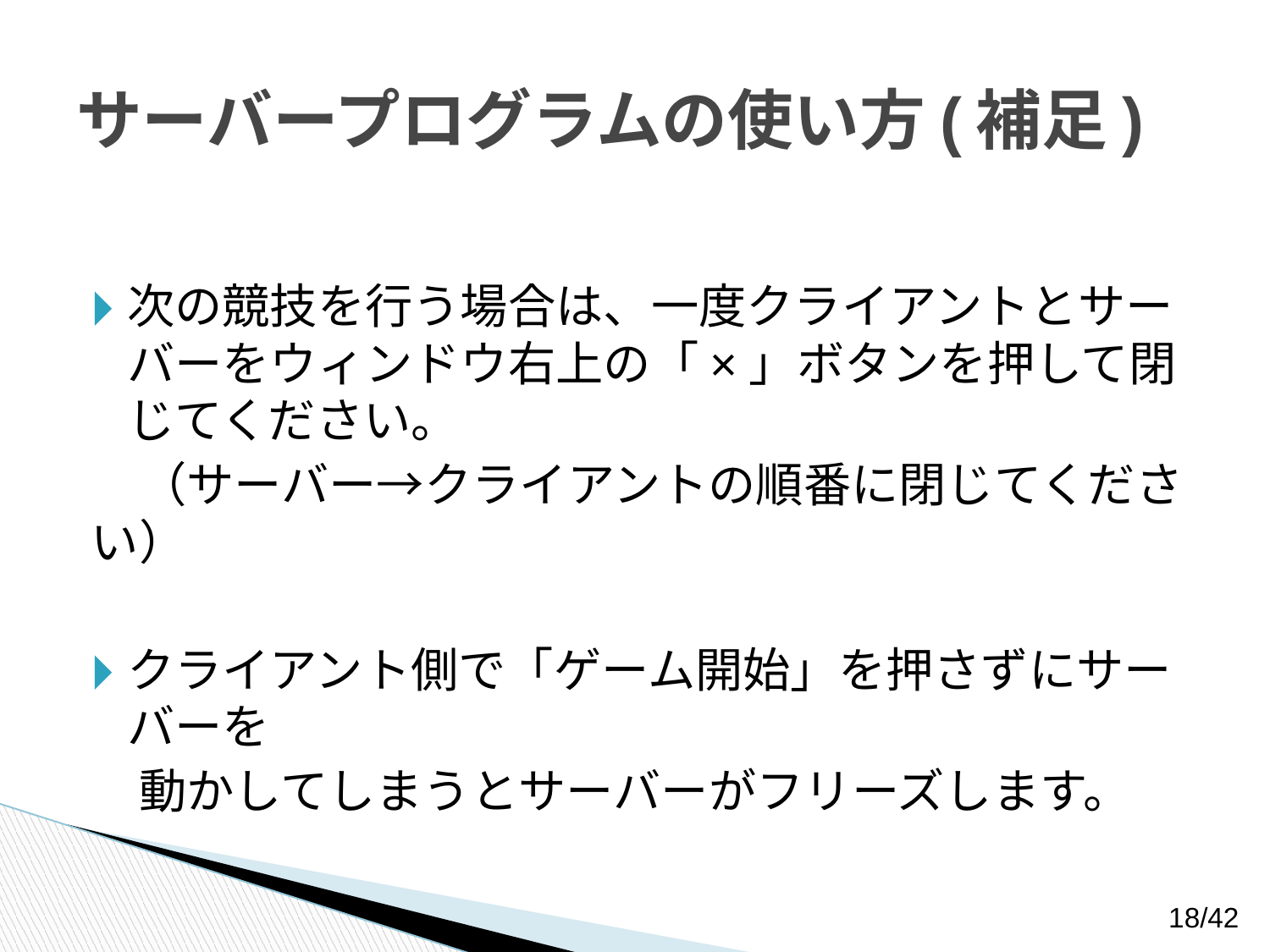

# サーバープログラムの使い方(補足)

次の競技を行う場合は、一度クライアントとサーバーをウィンドウ右上の「×」ボタンを押して閉じてください。
　（サーバー→クライアントの順番に閉じてください）

クライアント側で「ゲーム開始」を押さずにサーバーを
　動かしてしまうとサーバーがフリーズします。
18/42